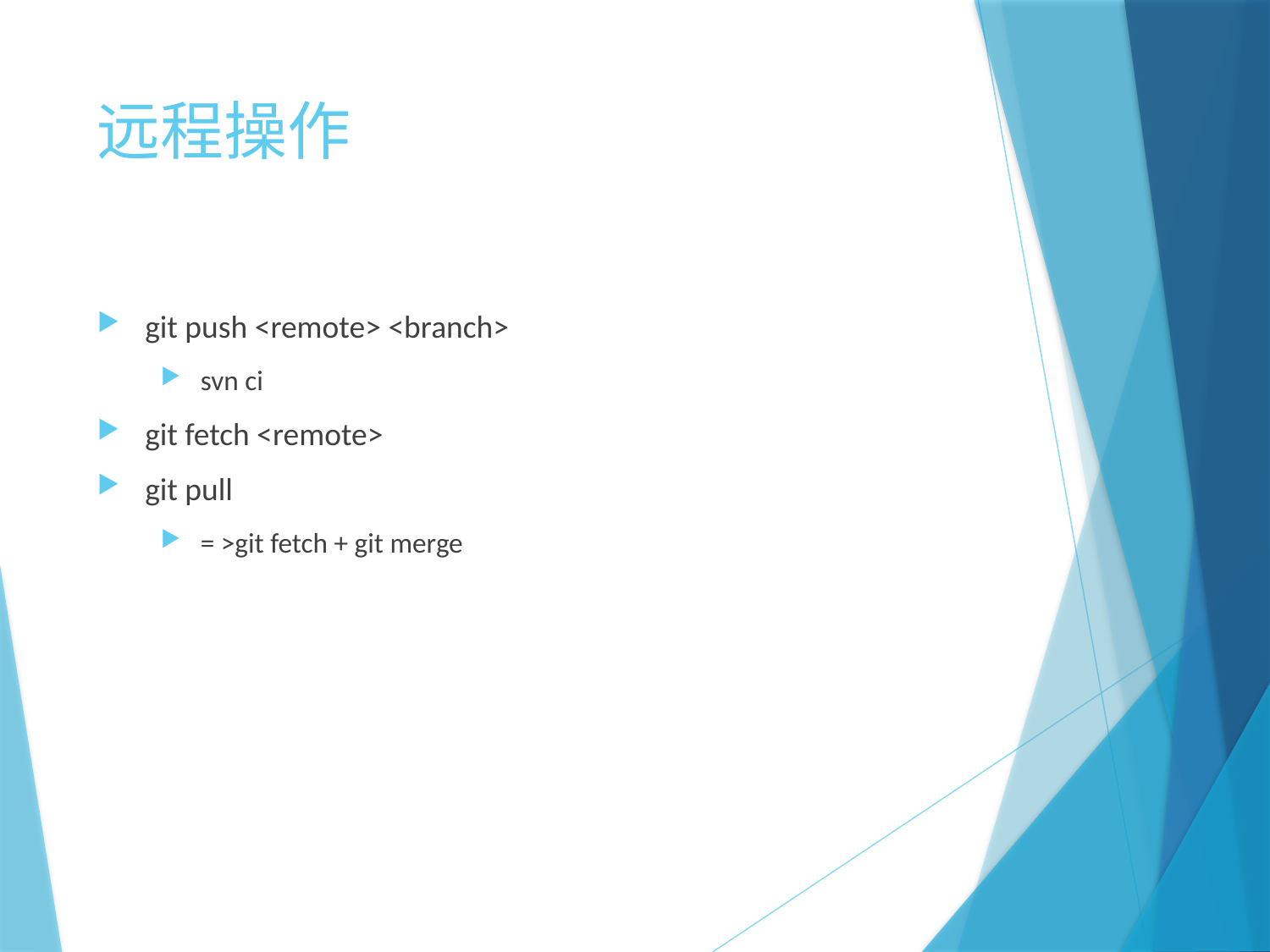

# 远程操作
git push <remote> <branch>
svn ci
git fetch <remote>
git pull
= >git fetch + git merge